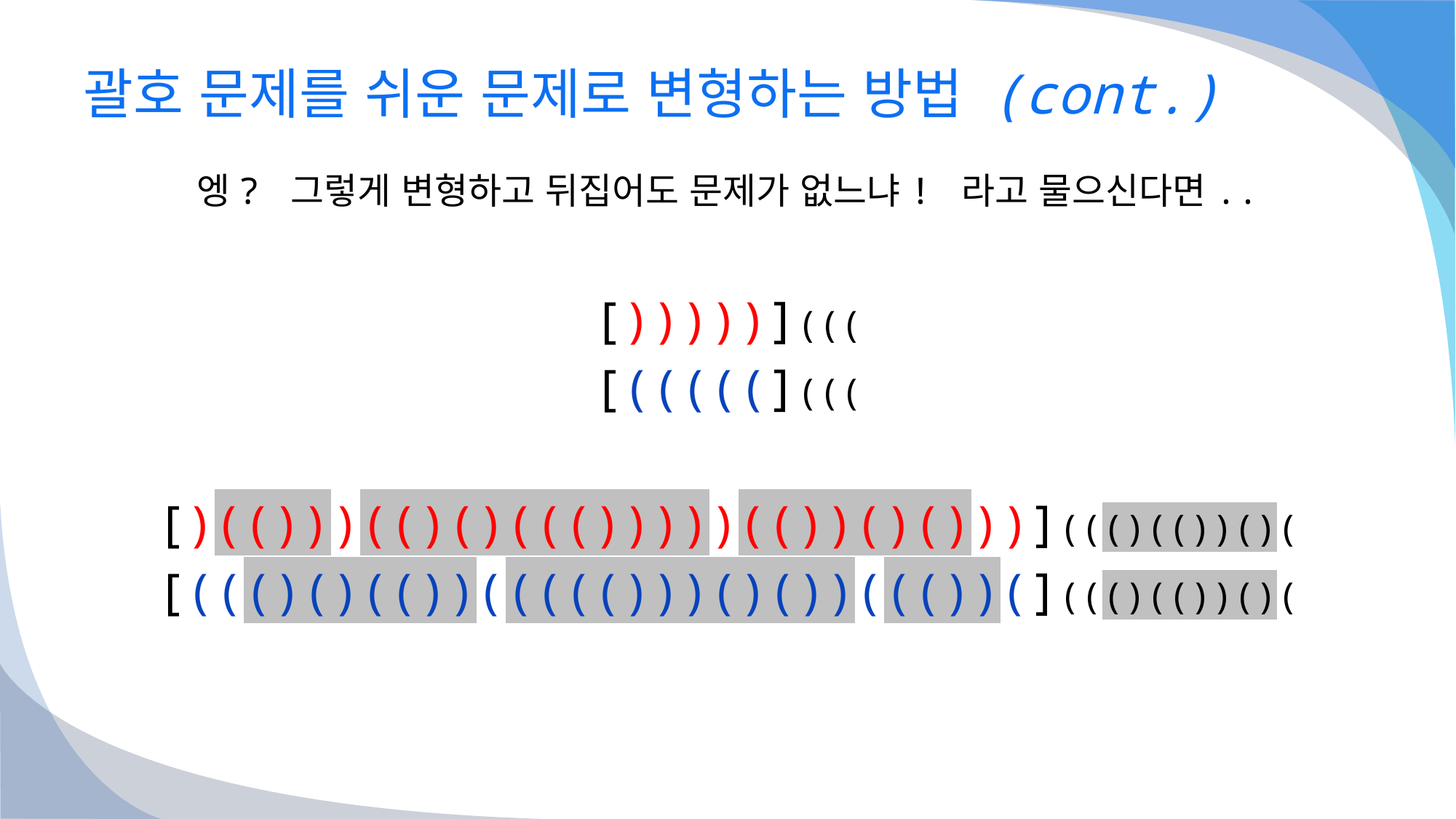

# 괄호 문제를 쉬운 문제로 변형하는 방법 (cont.)
엥? 그렇게 변형하고 뒤집어도 문제가 없느냐! 라고 물으신다면..

[)))))](((
[(((((](((

[)(()))(()()((()))))(())()()))]((()(())()(
[((()()(())((((()))()())((())(]((()(())()(